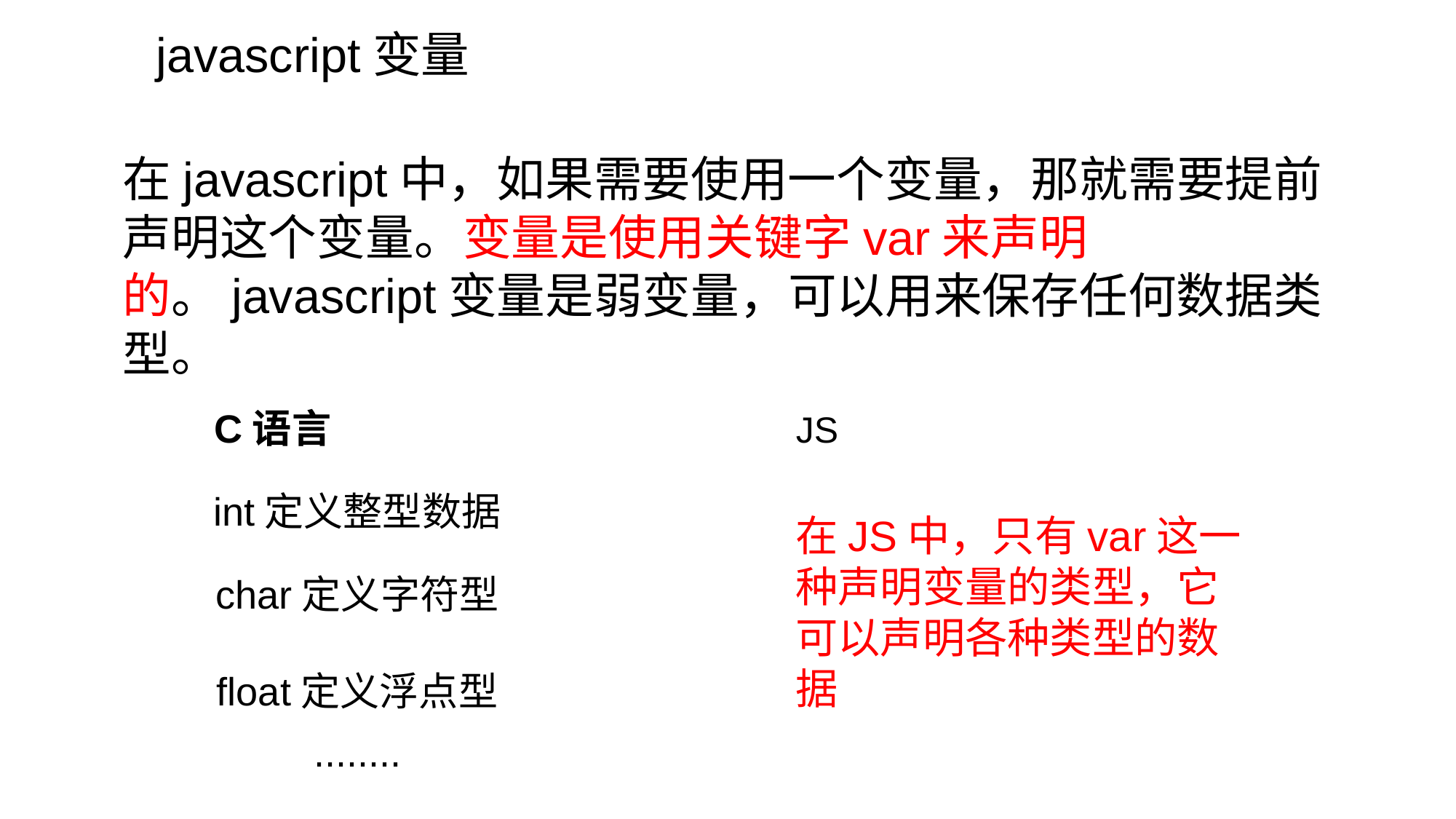

javascript变量
在javascript中，如果需要使用一个变量，那就需要提前声明这个变量。变量是使用关键字var来声明的。javascript变量是弱变量，可以用来保存任何数据类型。
C语言
JS
int定义整型数据
在JS中，只有var这一种声明变量的类型，它可以声明各种类型的数据
char定义字符型
float定义浮点型
........